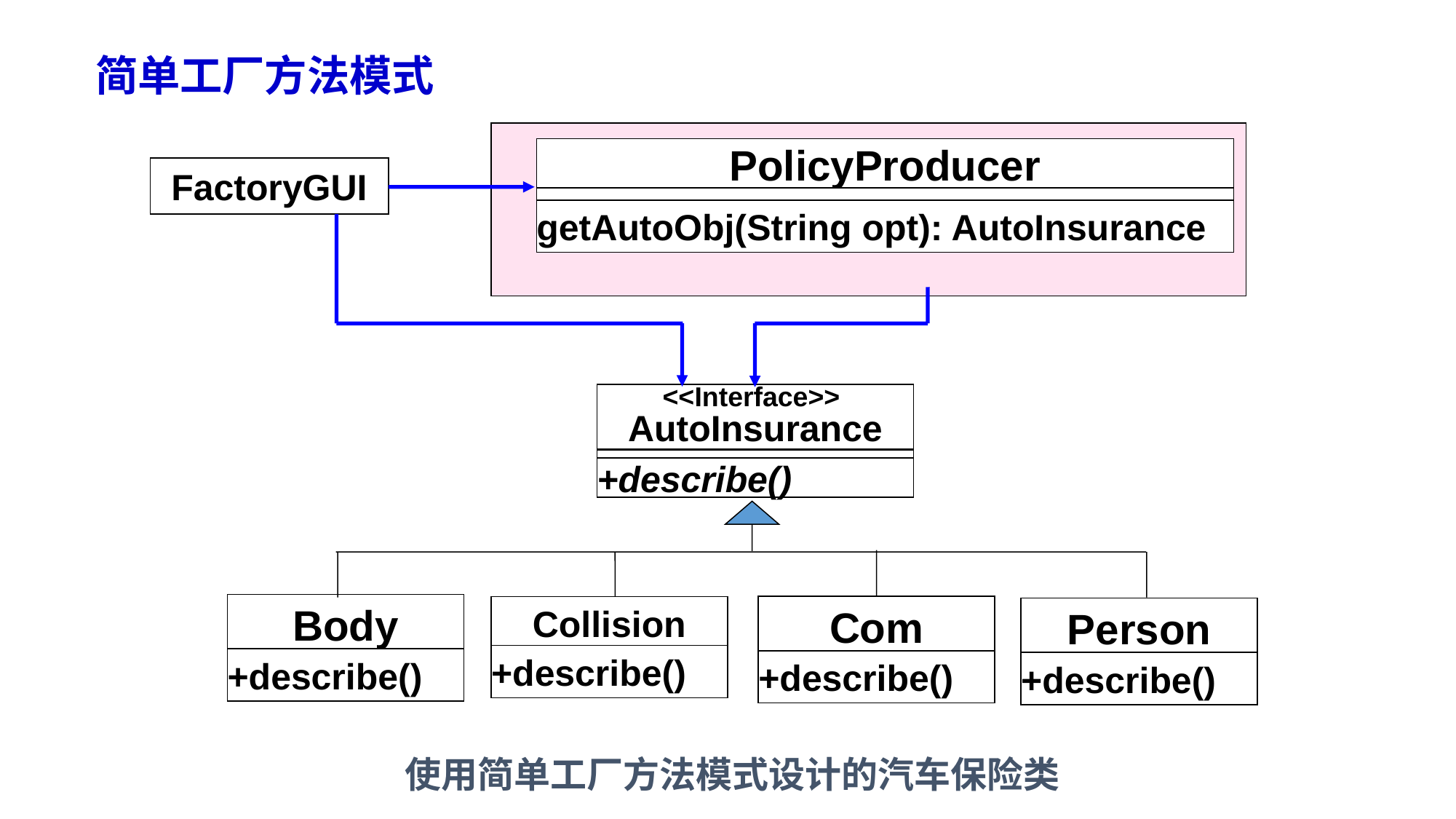

简单工厂方法模式

PolicyProducer
FactoryGUI

getAutoObj(String opt): AutoInsurance

<<Interface>>
AutoInsurance

+describe()

Body
Com
Collision
Person
+describe()
+describe()
+describe()
+describe()
使用简单工厂方法模式设计的汽车保险类

19